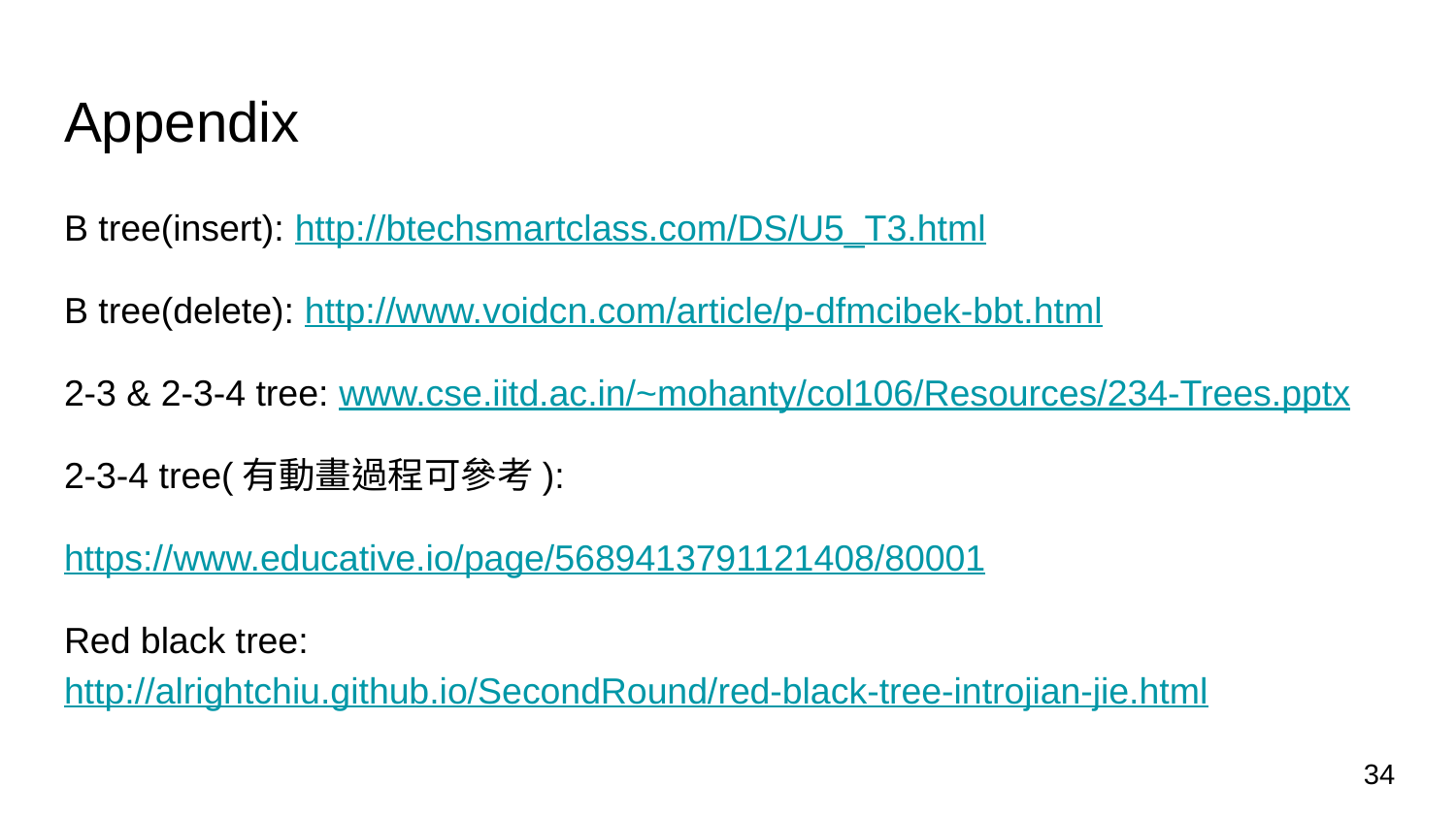

# Appendix
B tree(insert): http://btechsmartclass.com/DS/U5_T3.html
B tree(delete): http://www.voidcn.com/article/p-dfmcibek-bbt.html
2-3 & 2-3-4 tree: www.cse.iitd.ac.in/~mohanty/col106/Resources/234-Trees.pptx
2-3-4 tree(有動畫過程可參考):
https://www.educative.io/page/5689413791121408/80001
Red black tree: http://alrightchiu.github.io/SecondRound/red-black-tree-introjian-jie.html

34